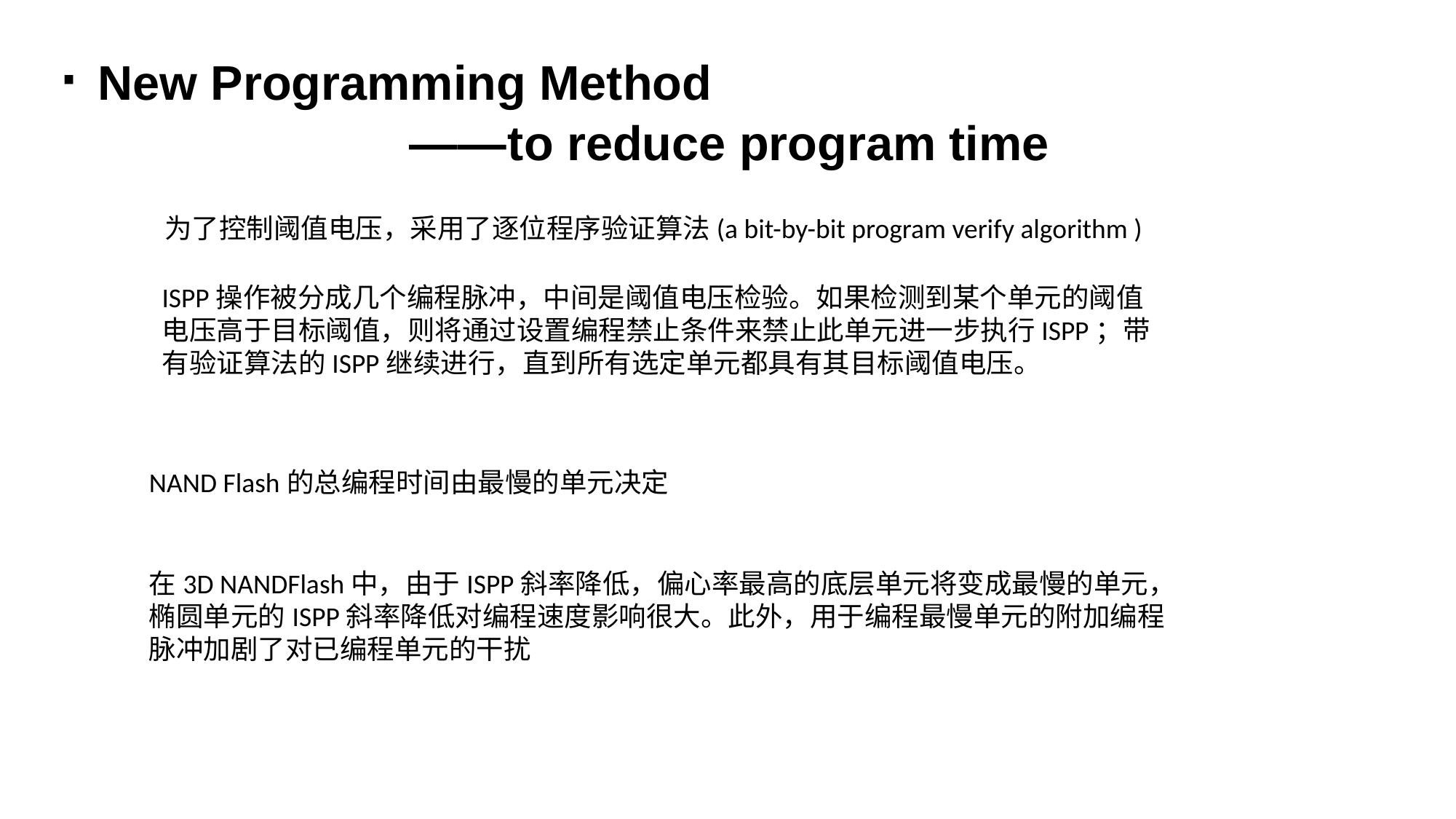

· New Programming Method
                          ——to reduce program time
 为了控制阈值电压，采用了逐位程序验证算法(a bit-by-bit program verify algorithm )
ISPP操作被分成几个编程脉冲，中间是阈值电压检验。如果检测到某个单元的阈值电压高于目标阈值，则将通过设置编程禁止条件来禁止此单元进一步执行ISPP；带有验证算法的ISPP继续进行，直到所有选定单元都具有其目标阈值电压。
NAND Flash的总编程时间由最慢的单元决定
在3D NANDFlash中，由于ISPP斜率降低，偏心率最高的底层单元将变成最慢的单元，椭圆单元的ISPP斜率降低对编程速度影响很大。此外，用于编程最慢单元的附加编程脉冲加剧了对已编程单元的干扰